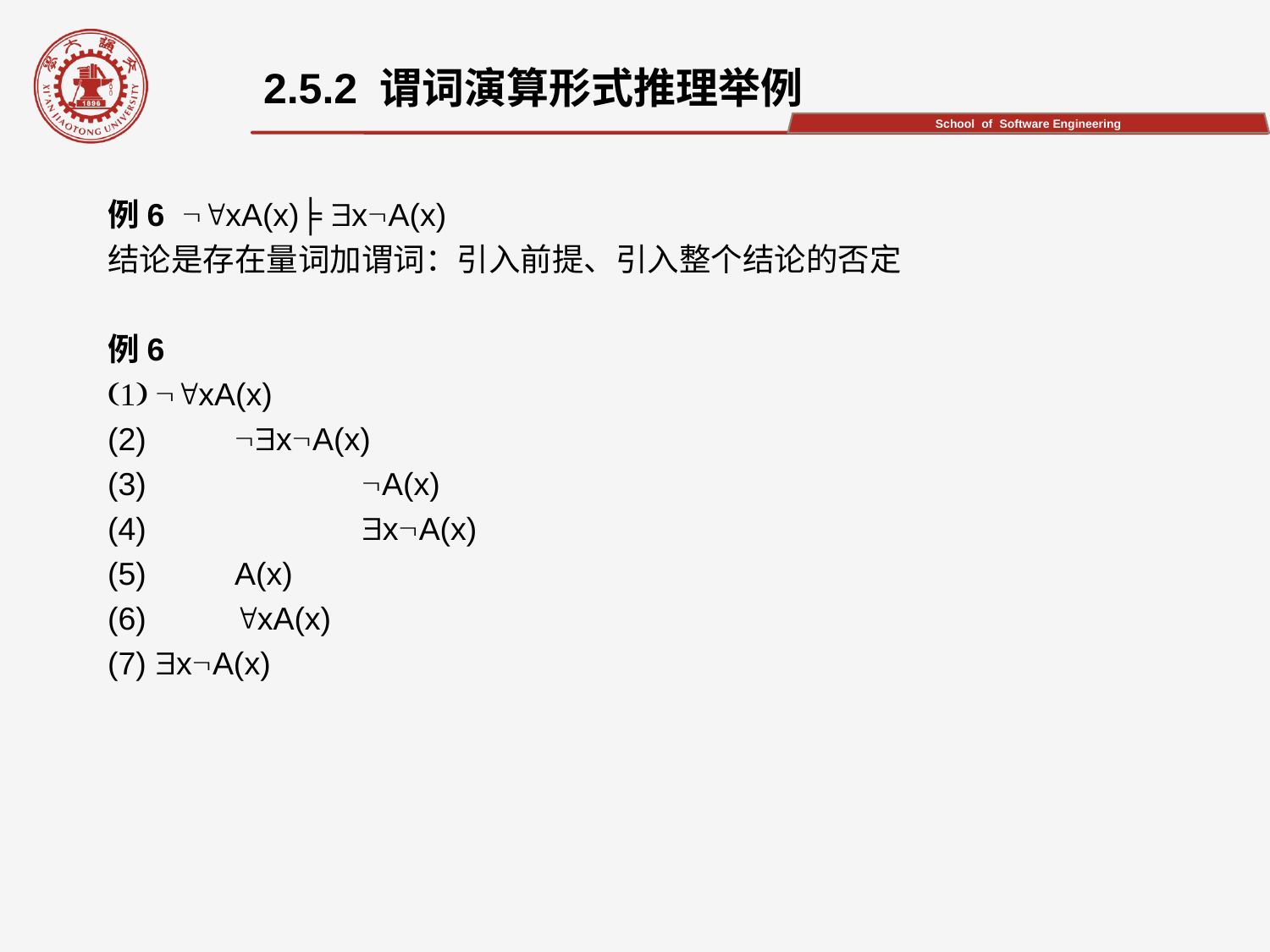

2.5.2 谓词演算形式推理举例

例6  ¬∀xA(x)╞ ∃x¬A(x)
结论是存在量词加谓词：引入前提、引入整个结论的否定

例6
¬∀xA(x)
(2) 	¬∃x¬A(x)
(3) 		¬A(x)
(4)		∃x¬A(x)
(5)	A(x)
(6)	∀xA(x)
(7) ∃x¬A(x)